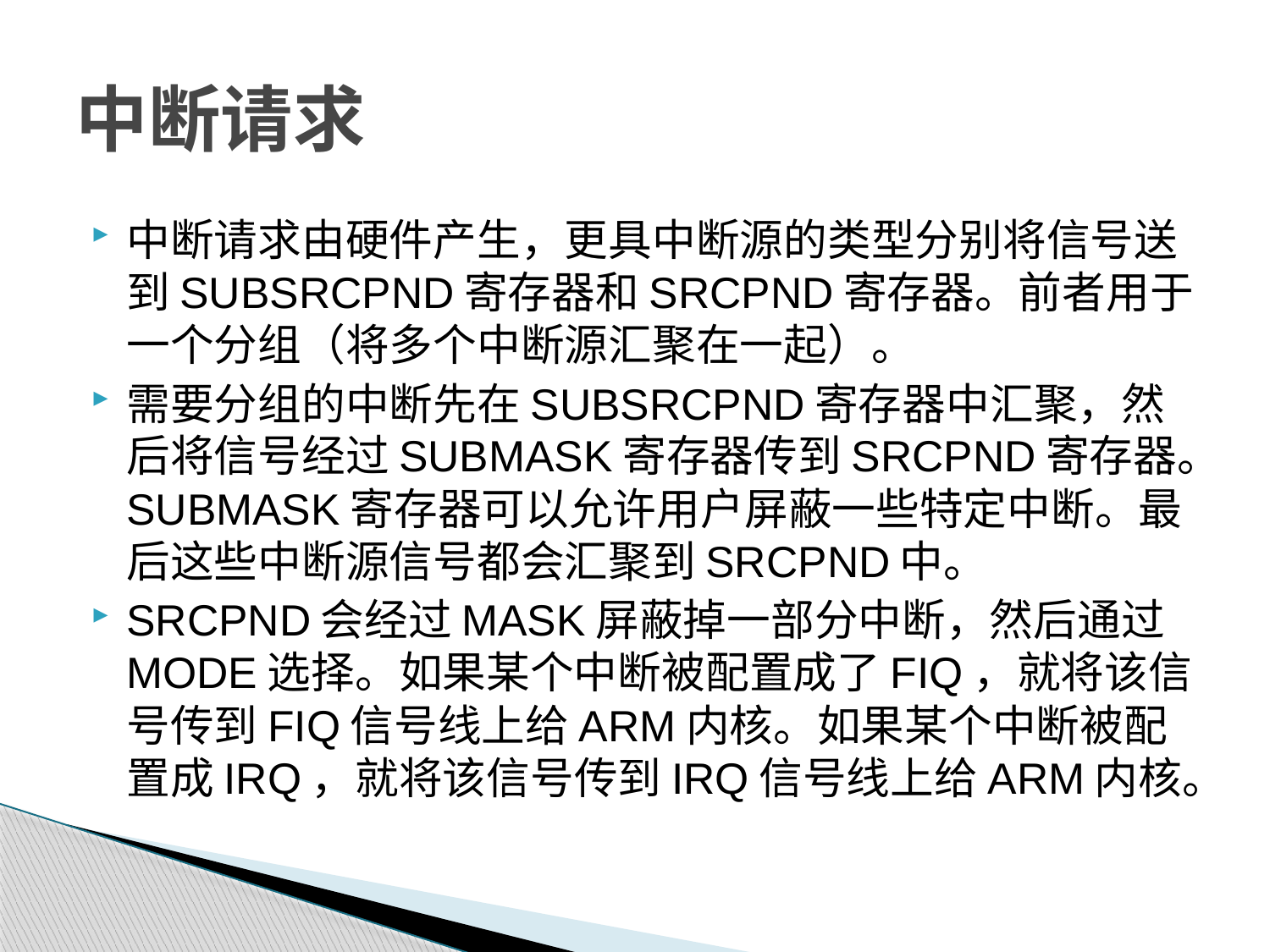

# 中断请求
中断请求由硬件产生，更具中断源的类型分别将信号送到SUBSRCPND寄存器和SRCPND寄存器。前者用于一个分组（将多个中断源汇聚在一起）。
需要分组的中断先在SUBSRCPND寄存器中汇聚，然后将信号经过SUBMASK寄存器传到SRCPND寄存器。SUBMASK寄存器可以允许用户屏蔽一些特定中断。最后这些中断源信号都会汇聚到SRCPND中。
SRCPND会经过MASK屏蔽掉一部分中断，然后通过MODE选择。如果某个中断被配置成了FIQ，就将该信号传到FIQ信号线上给ARM内核。如果某个中断被配置成IRQ，就将该信号传到IRQ信号线上给ARM内核。